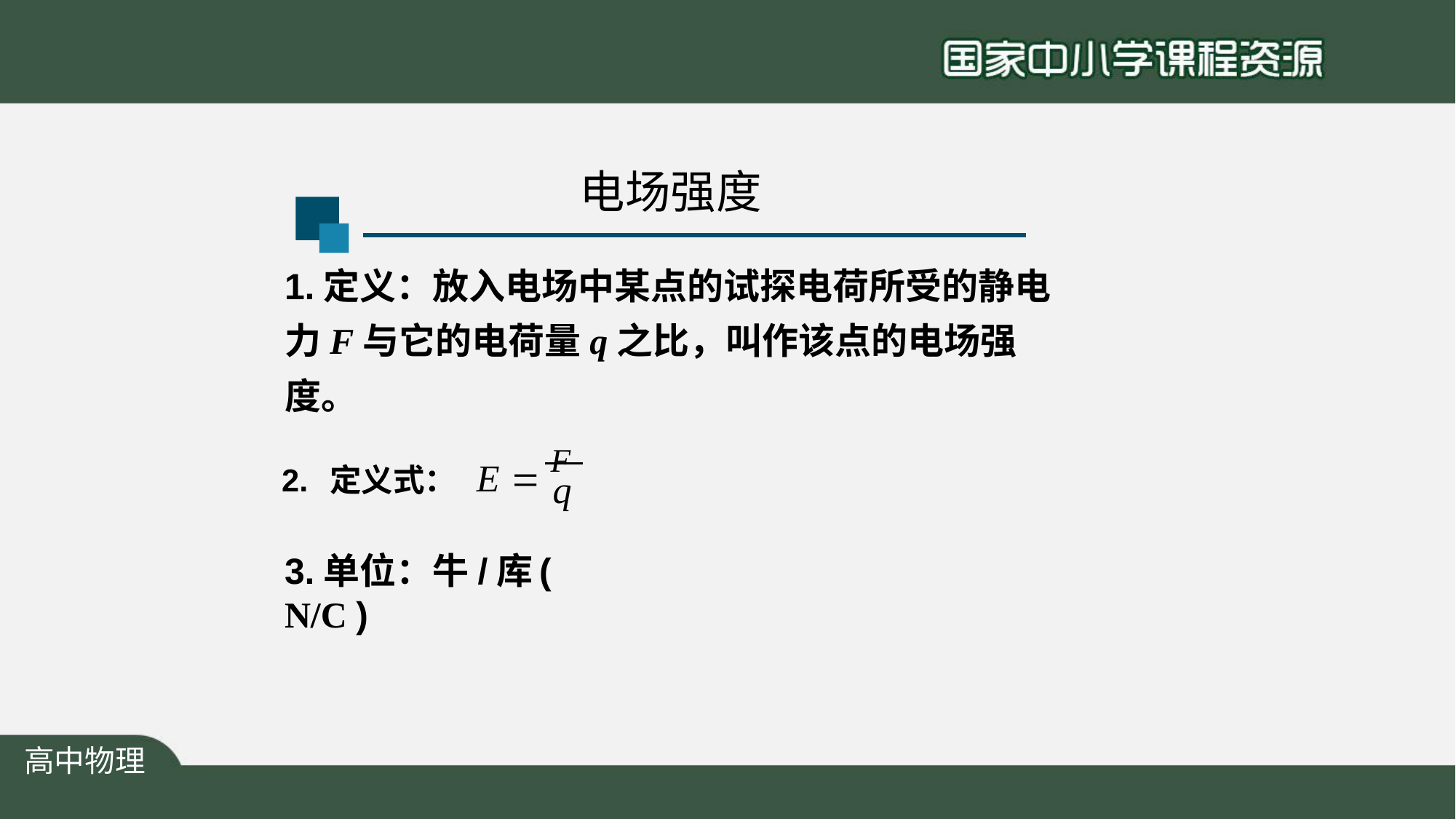

# 电场强度

1.定义：放入电场中某点的试探电荷所受的静电 力F与它的电荷量q之比，叫作该点的电场强度。
2. 定义式： E	=	F

q
3.单位：牛/库	( N/C )
高中物理